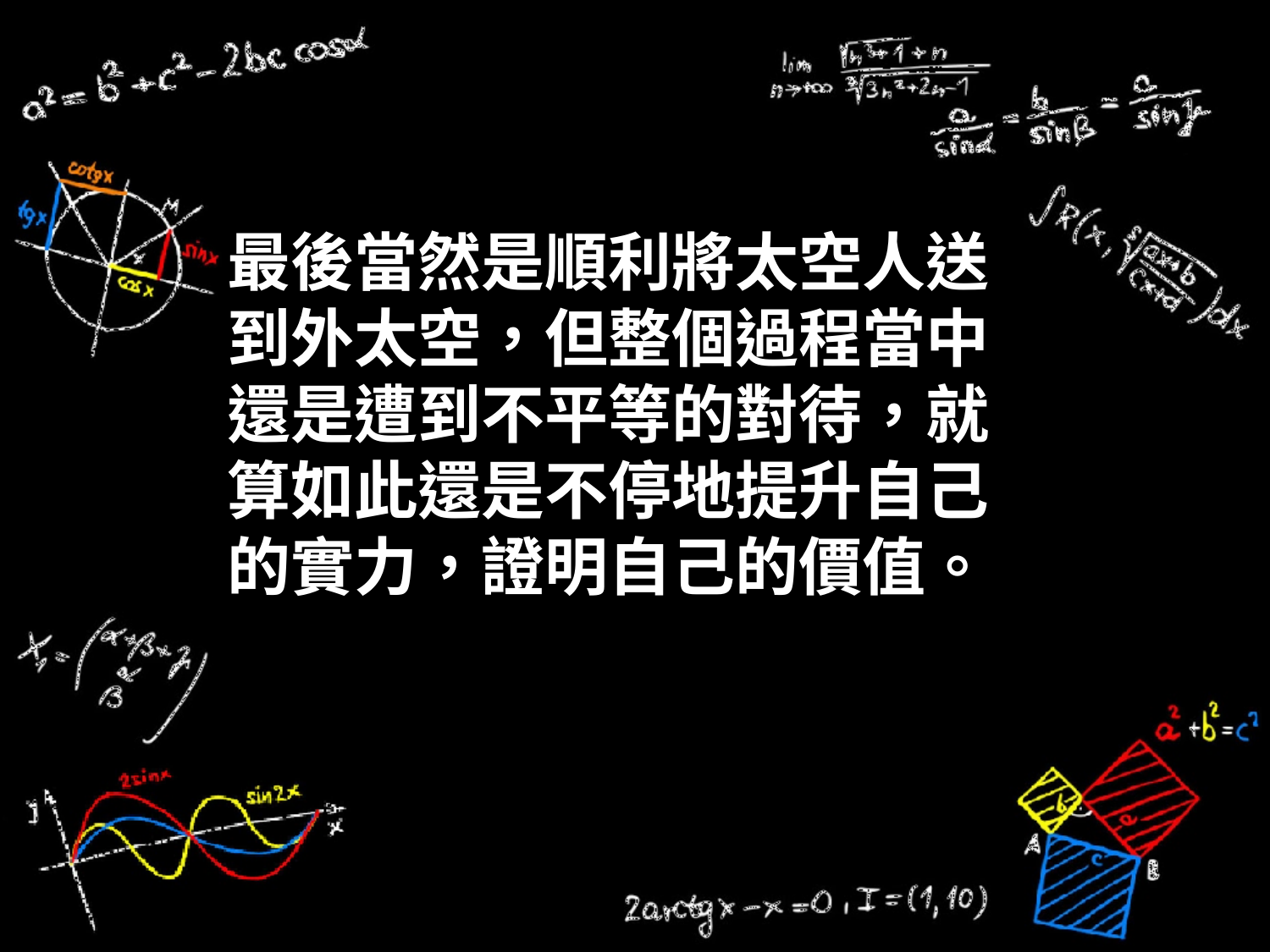

#
最後當然是順利將太空人送到外太空，但整個過程當中還是遭到不平等的對待，就算如此還是不停地提升自己的實力，證明自己的價值。